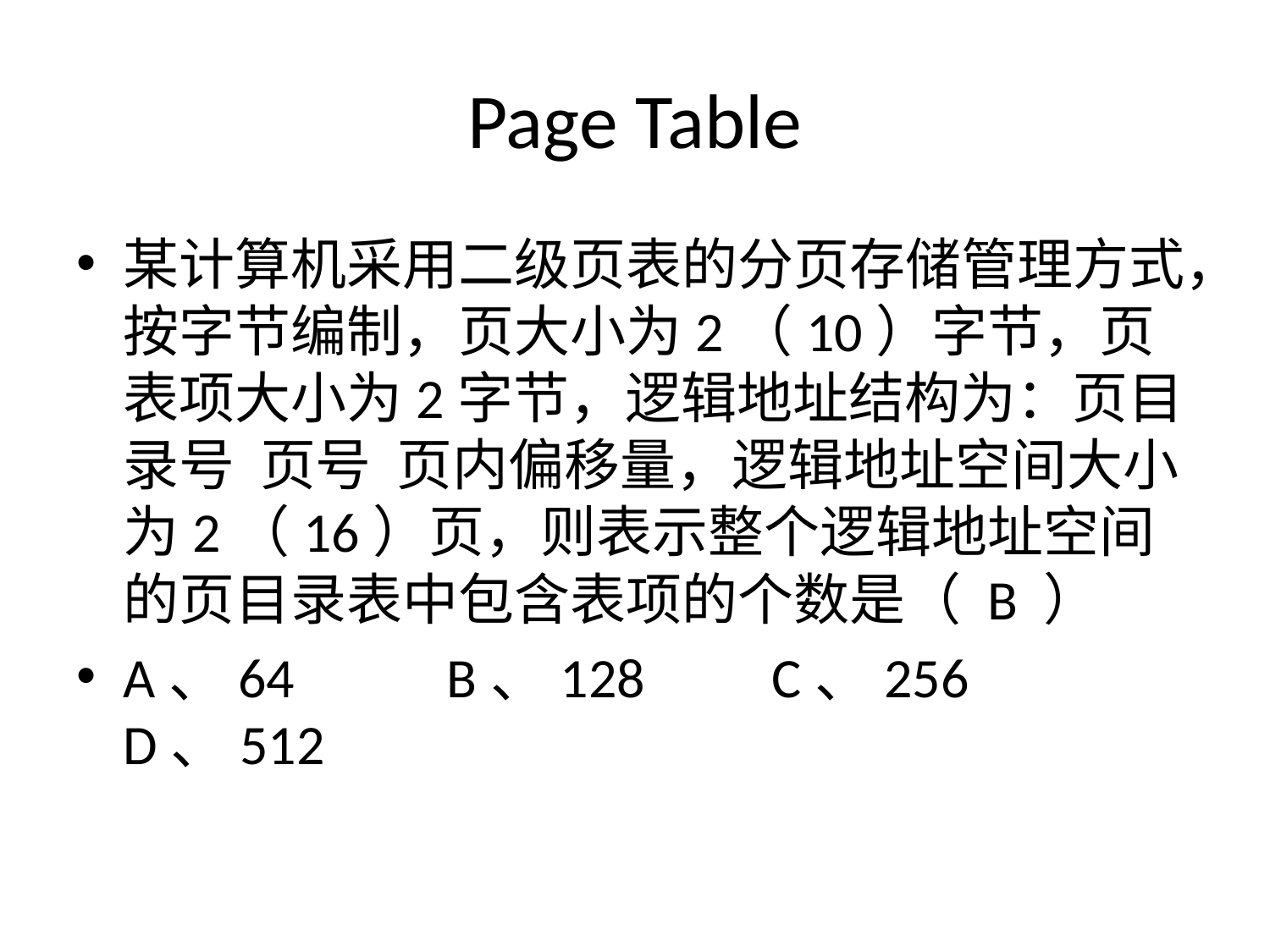

# Page Table
某计算机采用二级页表的分页存储管理方式，按字节编制，页大小为2（10）字节，页表项大小为2字节，逻辑地址结构为：页目录号  页号  页内偏移量，逻辑地址空间大小为2（16）页，则表示整个逻辑地址空间的页目录表中包含表项的个数是（ B ）
A、64            B、128          C、256           D、512